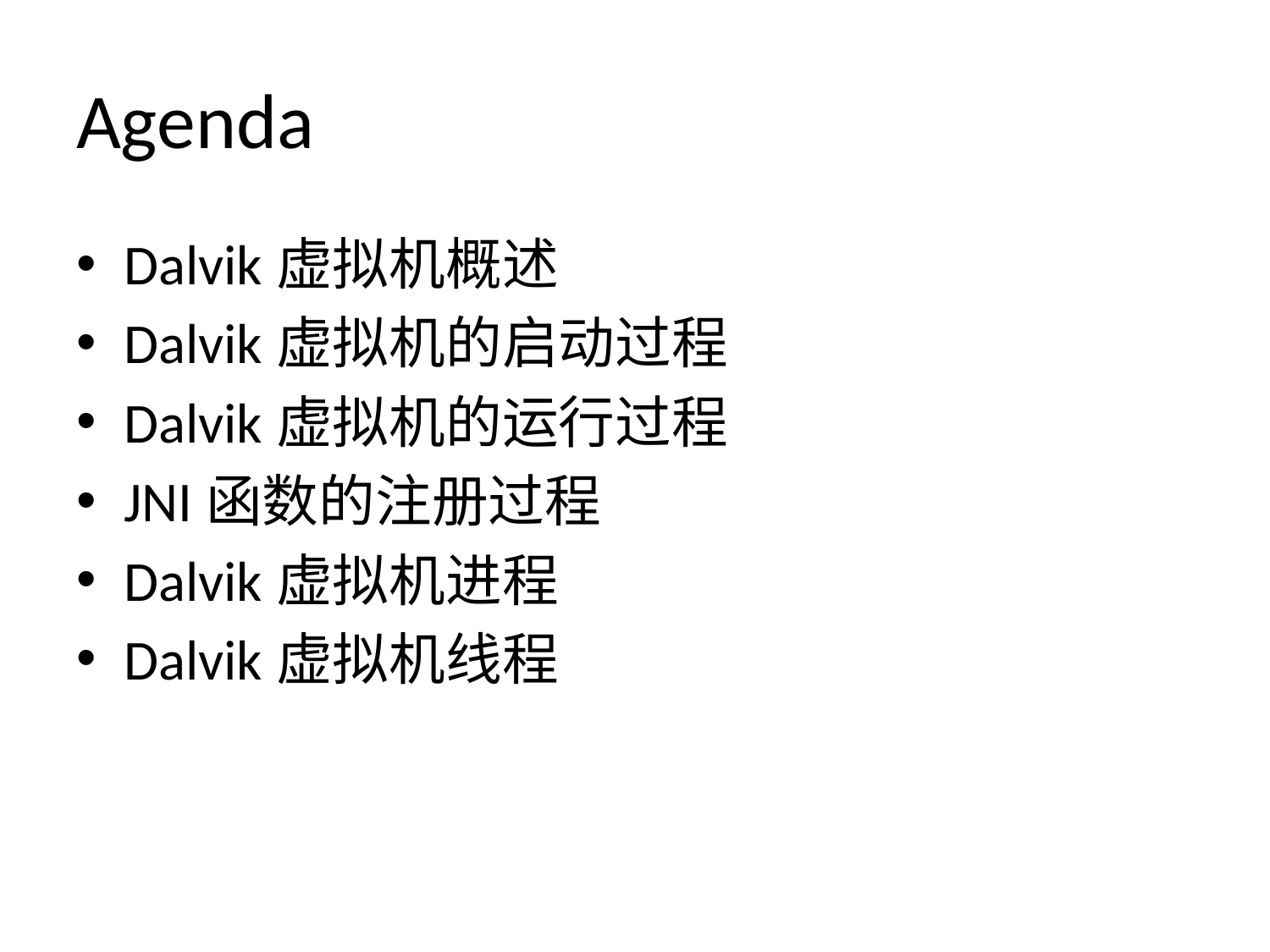

# Agenda
Dalvik虚拟机概述
Dalvik虚拟机的启动过程
Dalvik虚拟机的运行过程
JNI函数的注册过程
Dalvik虚拟机进程
Dalvik虚拟机线程